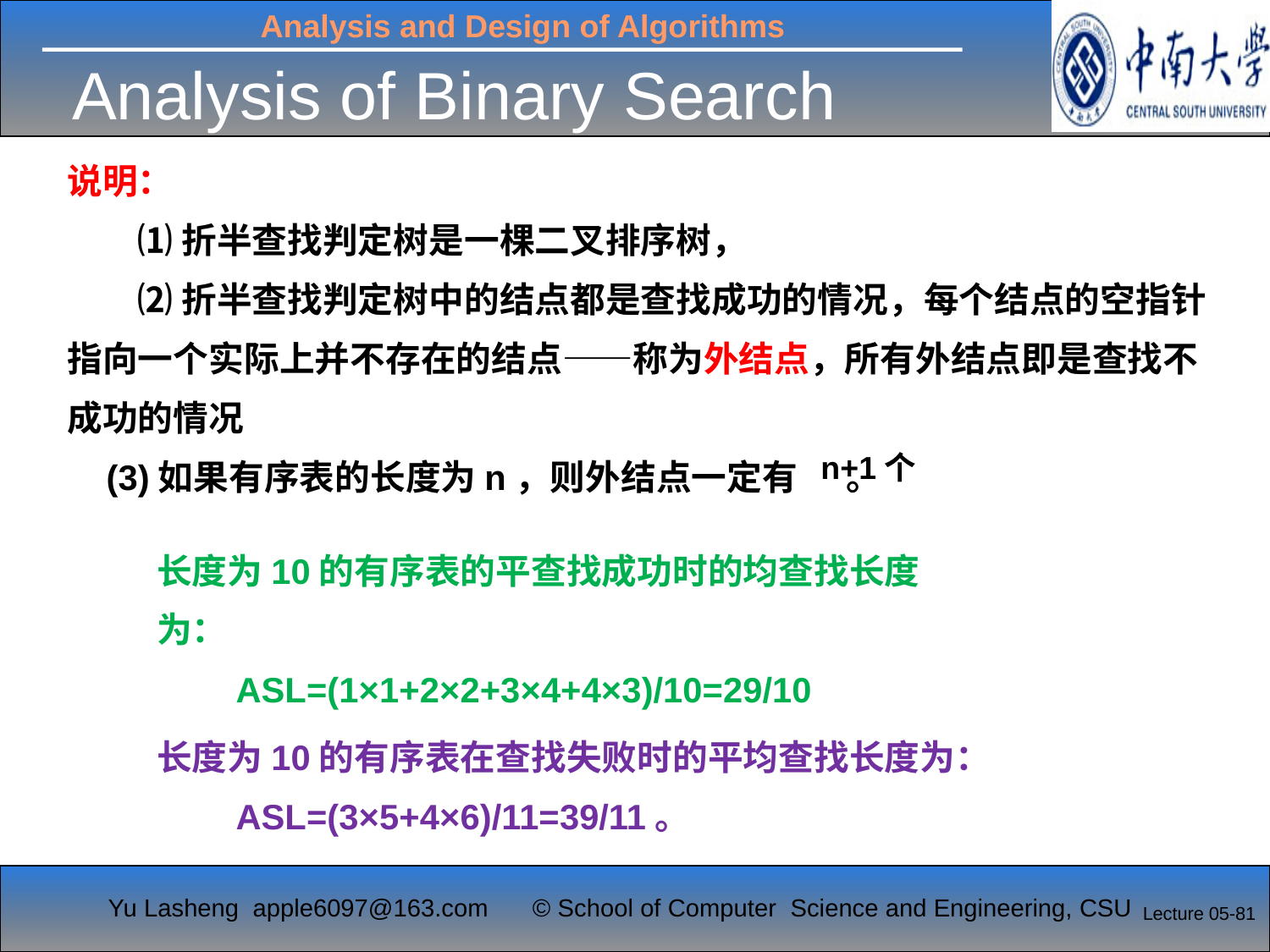

Analysis of Binary Search
说明：
　　⑴ 折半查找判定树是一棵二叉排序树，
　　⑵ 折半查找判定树中的结点都是查找成功的情况，每个结点的空指针指向一个实际上并不存在的结点——称为外结点，所有外结点即是查找不成功的情况
    (3)如果有序表的长度为n，则外结点一定有      。

n+1个
长度为10的有序表的平查找成功时的均查找长度为：
　　ASL=(1×1+2×2+3×4+4×3)/10=29/10
长度为10的有序表在查找失败时的平均查找长度为：
　　ASL=(3×5+4×6)/11=39/11。
Lecture 05-81